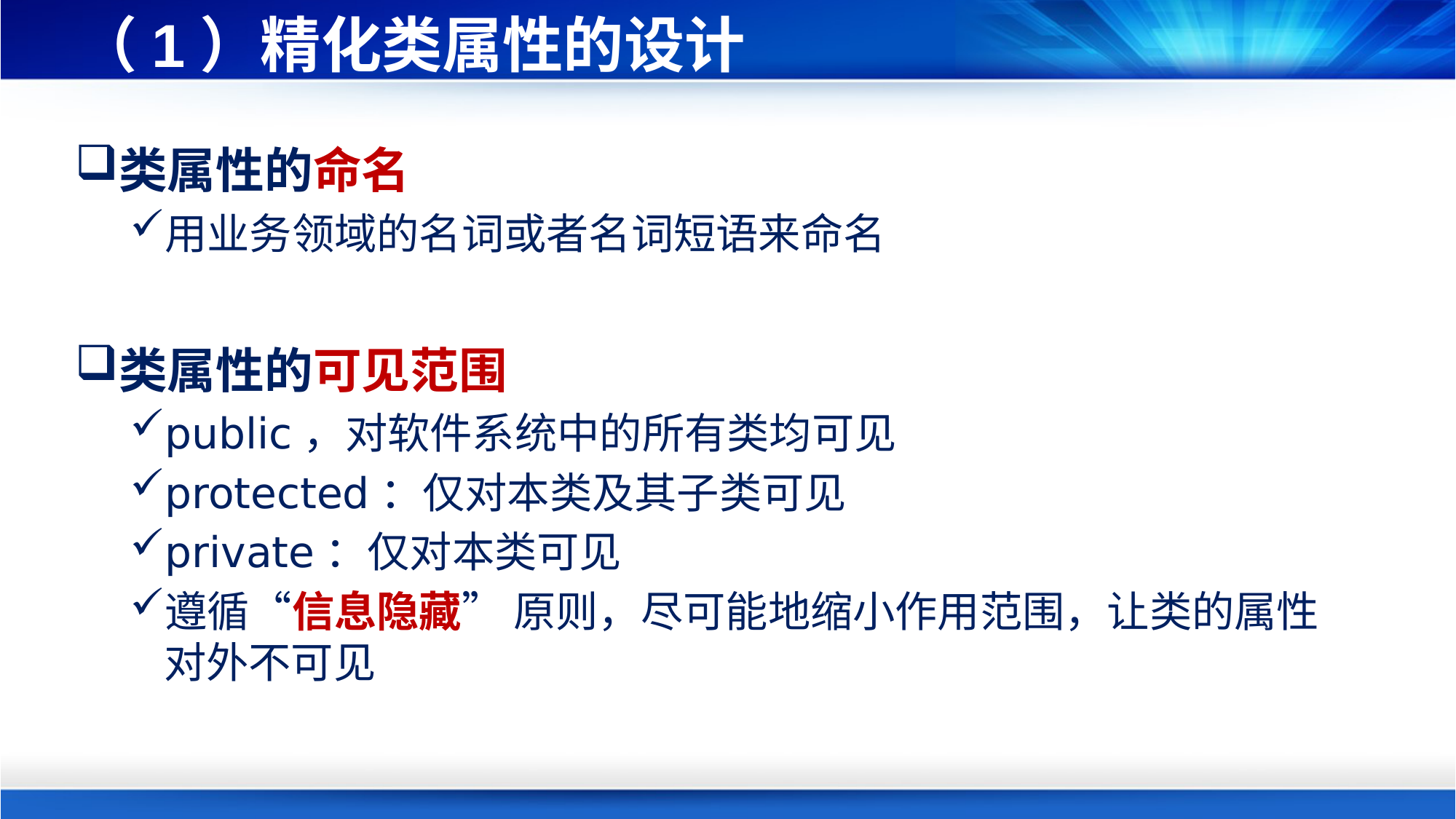

# （1）精化类属性的设计
类属性的命名
用业务领域的名词或者名词短语来命名

类属性的可见范围
public，对软件系统中的所有类均可见
protected：仅对本类及其子类可见
private：仅对本类可见
遵循“信息隐藏” 原则，尽可能地缩小作用范围，让类的属性对外不可见